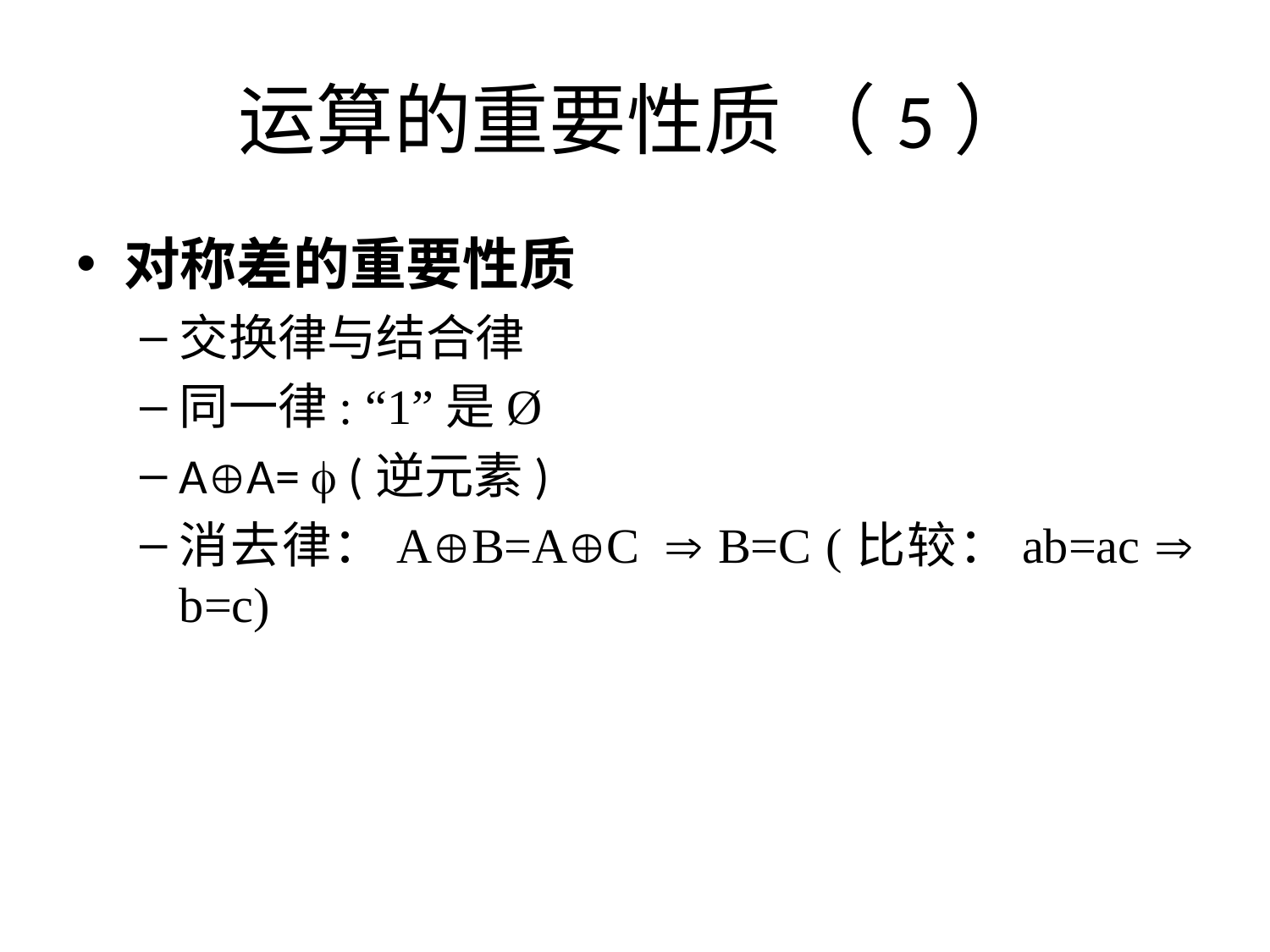

# 运算的重要性质 （5）
对称差的重要性质
交换律与结合律
同一律: “1”是Ø
A⊕A= φ (逆元素)
消去律：A⊕B=A⊕C ⇒ B=C (比较：ab=ac ⇒ b=c)